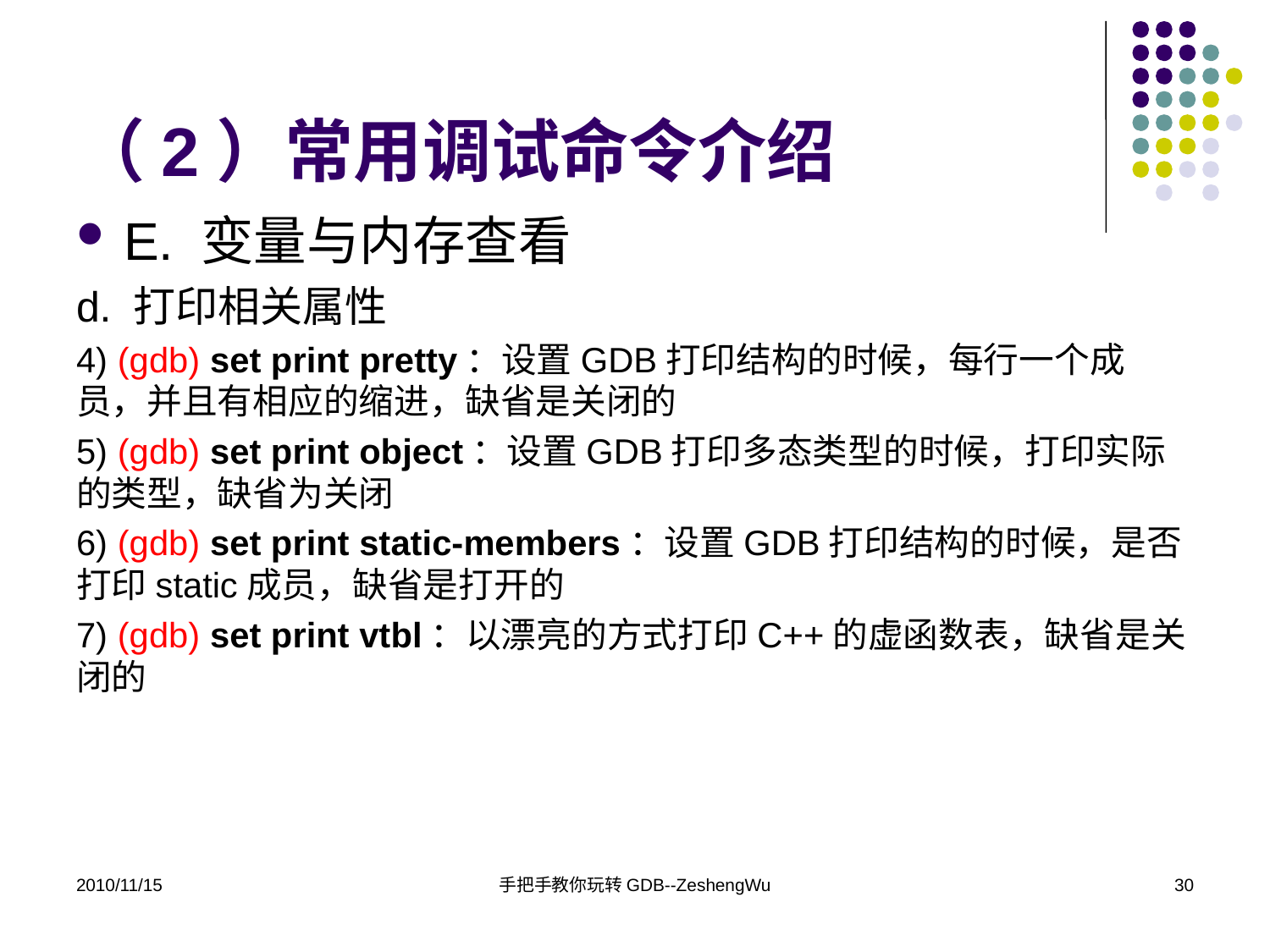

# （2）常用调试命令介绍
E. 变量与内存查看
d. 打印相关属性
4) (gdb) set print pretty：设置GDB打印结构的时候，每行一个成员，并且有相应的缩进，缺省是关闭的
5) (gdb) set print object：设置GDB打印多态类型的时候，打印实际的类型，缺省为关闭
6) (gdb) set print static-members：设置GDB打印结构的时候，是否打印static成员，缺省是打开的
7) (gdb) set print vtbl：以漂亮的方式打印C++的虚函数表，缺省是关闭的
2010/11/15
手把手教你玩转GDB--ZeshengWu
30